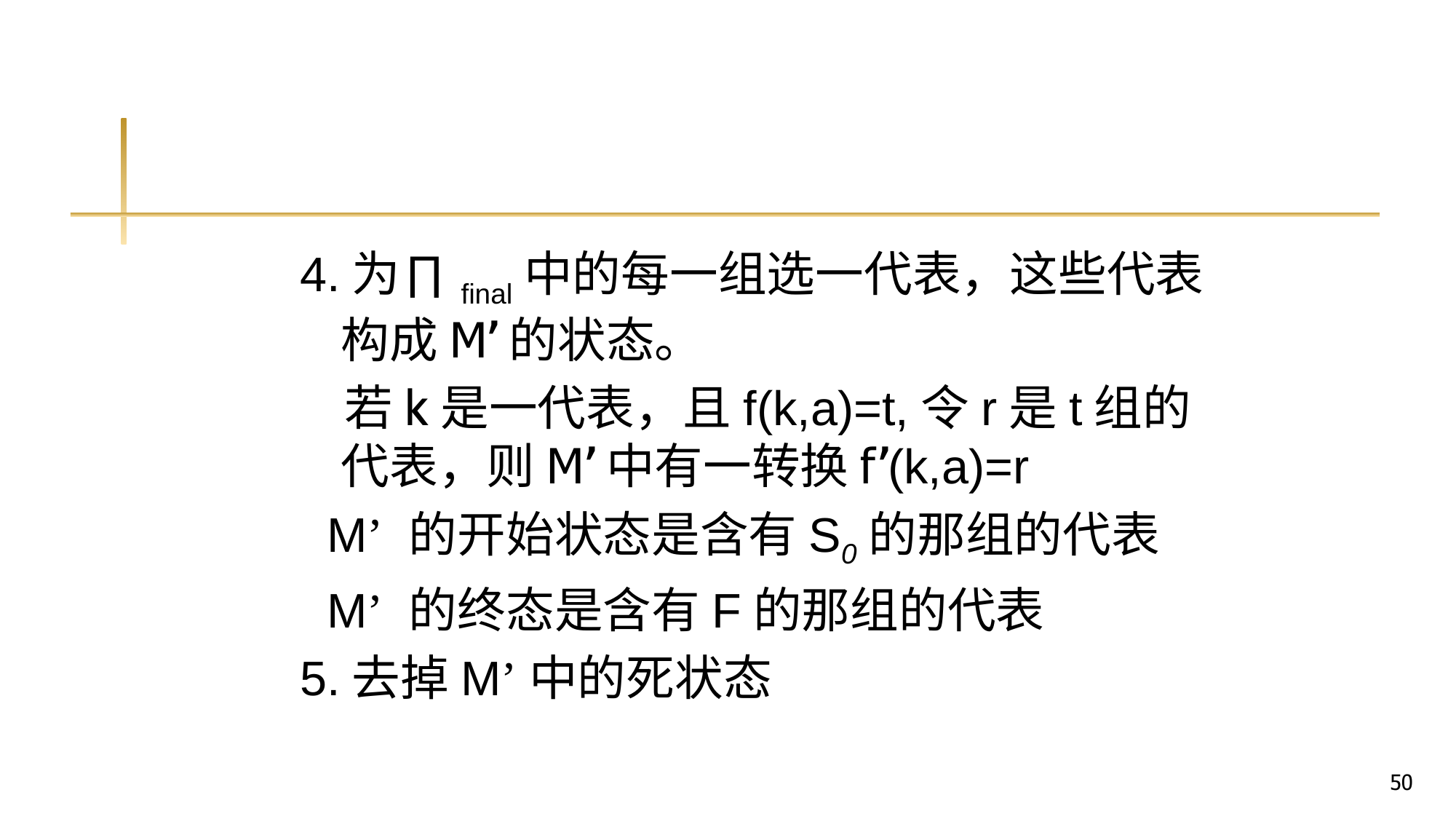

4.为∏final中的每一组选一代表，这些代表构成M’的状态。
   若k是一代表，且f(k,a)=t,令r是t组的代表，则M’中有一转换f’(k,a)=r
  M’ 的开始状态是含有S0的那组的代表
  M’ 的终态是含有F的那组的代表
5.去掉M’中的死状态
50